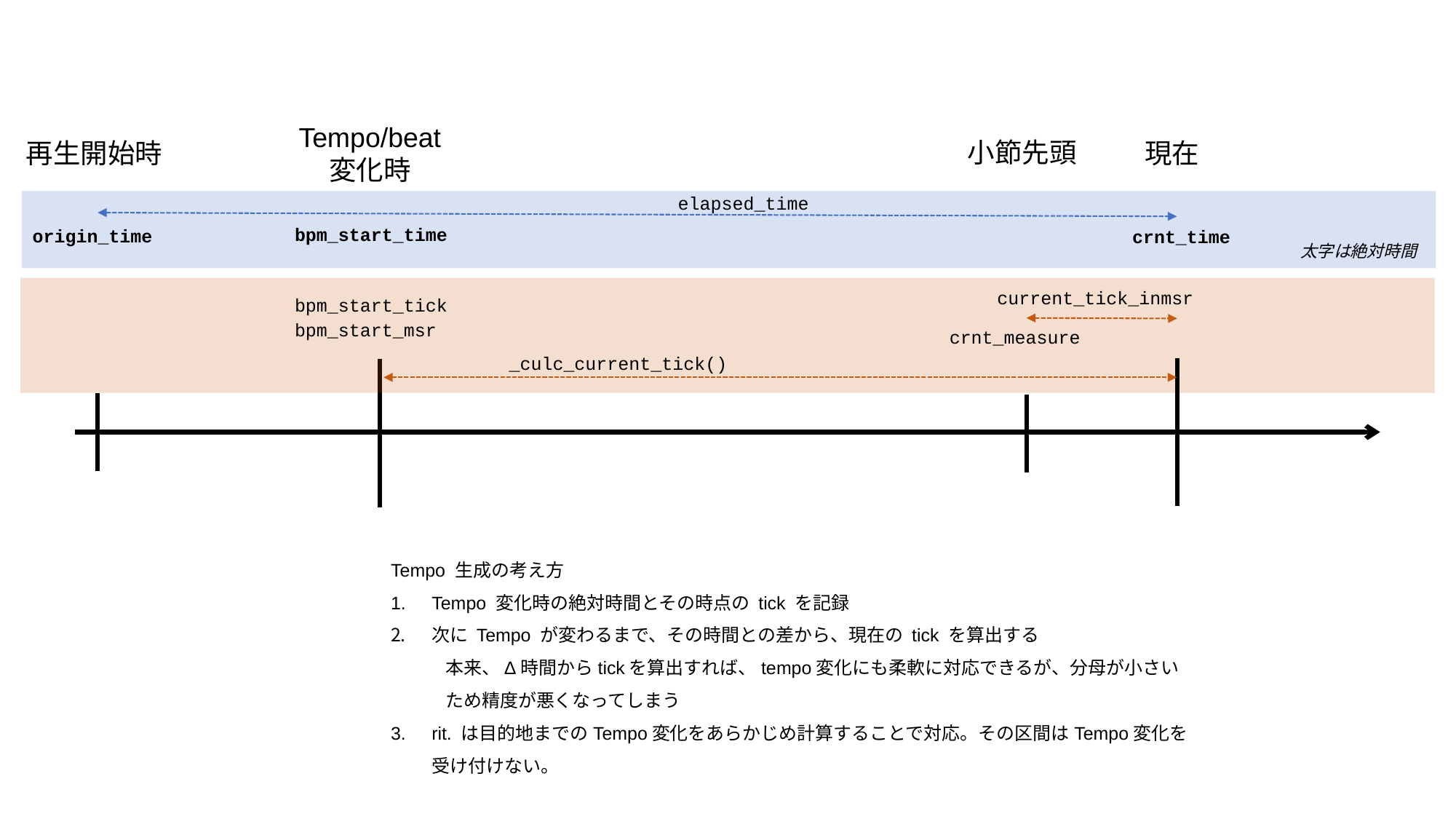

Tempo/beat
変化時
小節先頭
再生開始時
現在
elapsed_time

bpm_start_time
origin_time
crnt_time
太字は絶対時間

current_tick_inmsr
bpm_start_tick
bpm_start_msr
crnt_measure
_culc_current_tick()
Tempo 生成の考え方
Tempo 変化時の絶対時間とその時点の tick を記録
次に Tempo が変わるまで、その時間との差から、現在の tick を算出する
本来、Δ時間からtickを算出すれば、tempo変化にも柔軟に対応できるが、分母が小さいため精度が悪くなってしまう
rit. は目的地までのTempo変化をあらかじめ計算することで対応。その区間はTempo変化を受け付けない。